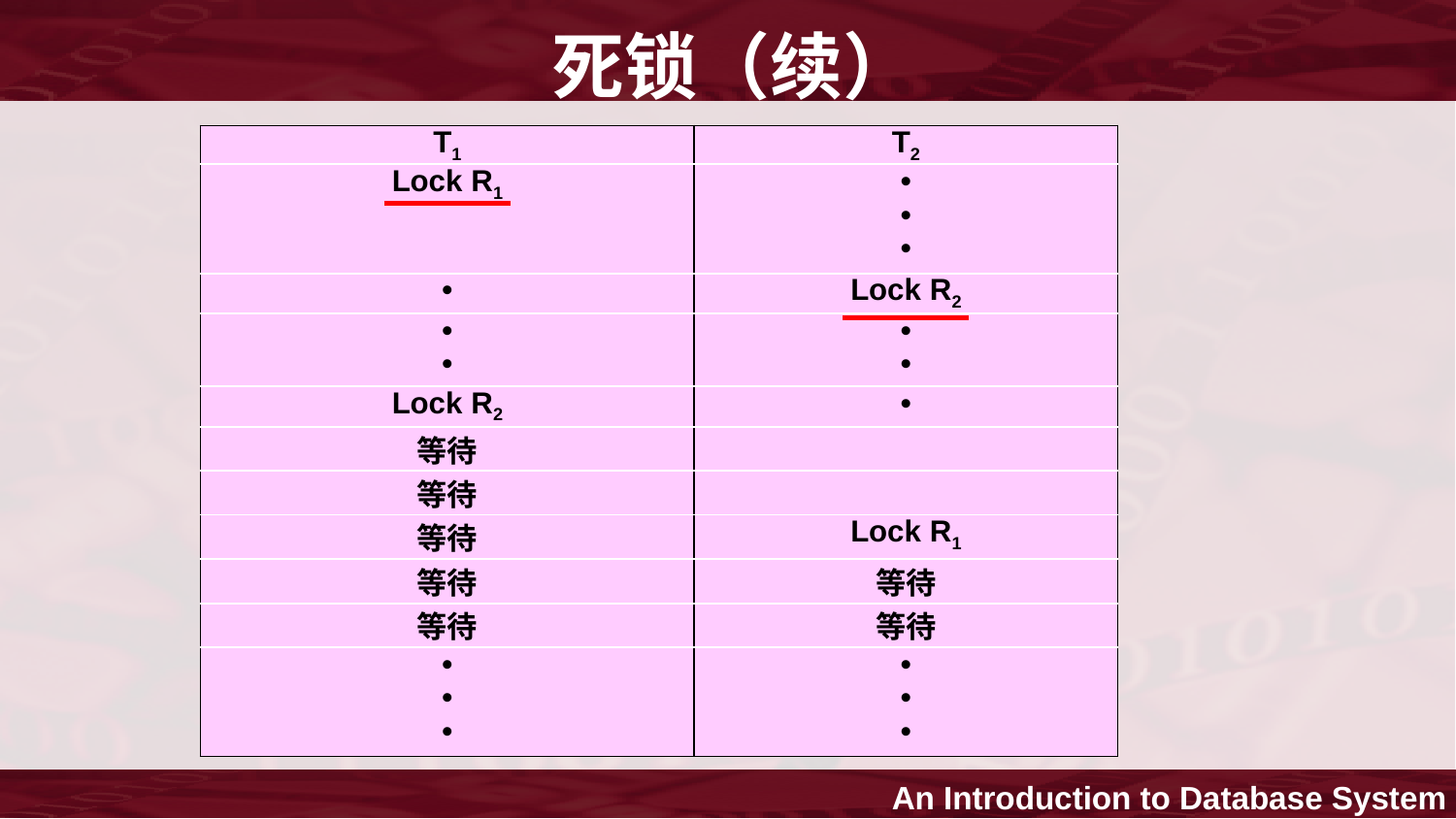

死锁（续）
| T1 | T2 |
| --- | --- |
| Lock R1 | • • • |
| • | Lock R2 |
| • • | • • |
| Lock R2 | • |
| 等待 |  |
| 等待 |  |
| 等待 | Lock R1 |
| 等待 | 等待 |
| 等待 | 等待 |
| • • • | • • • |